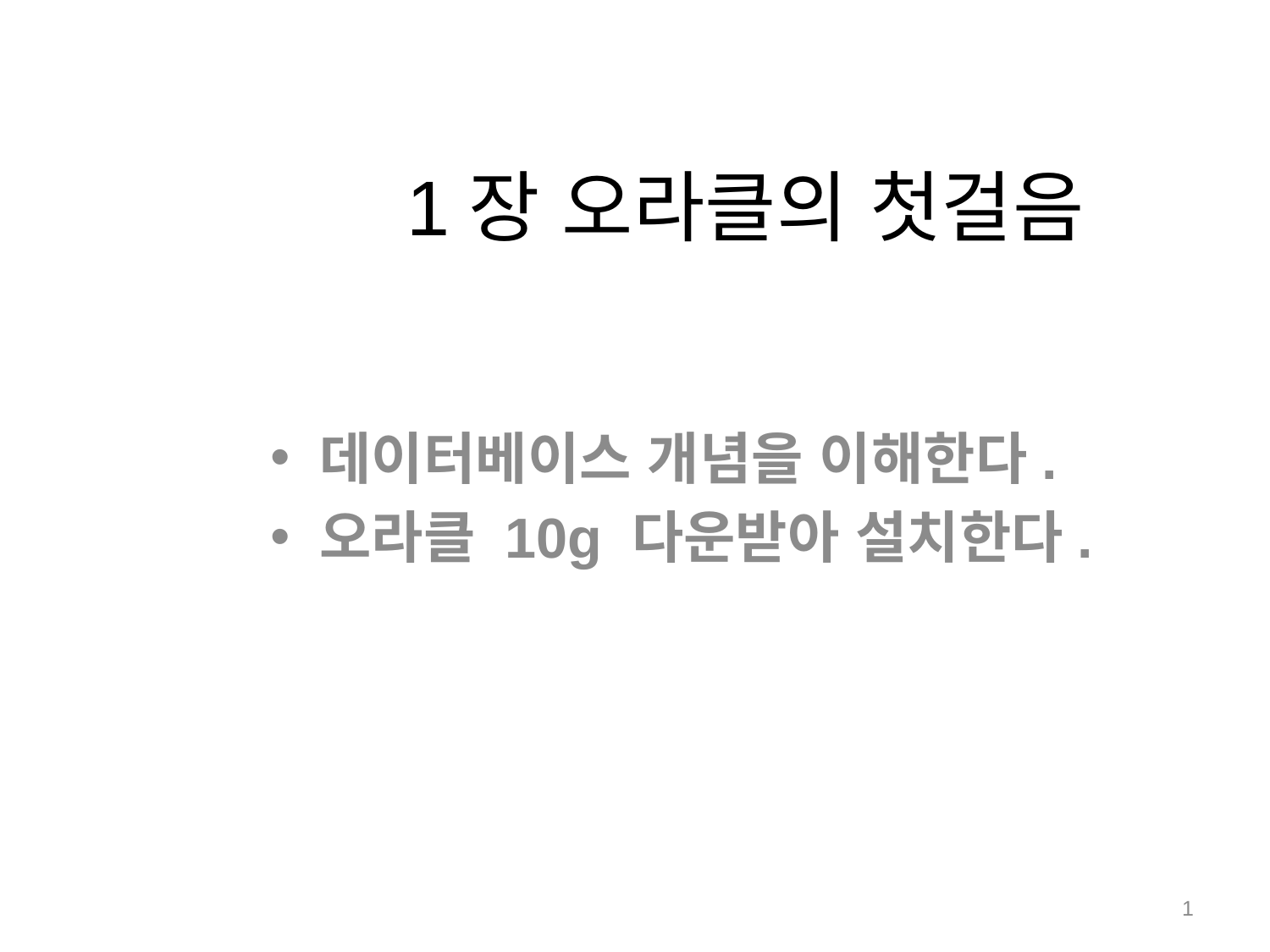

# 1장 오라클의 첫걸음
 데이터베이스 개념을 이해한다.
 오라클 10g 다운받아 설치한다.

1